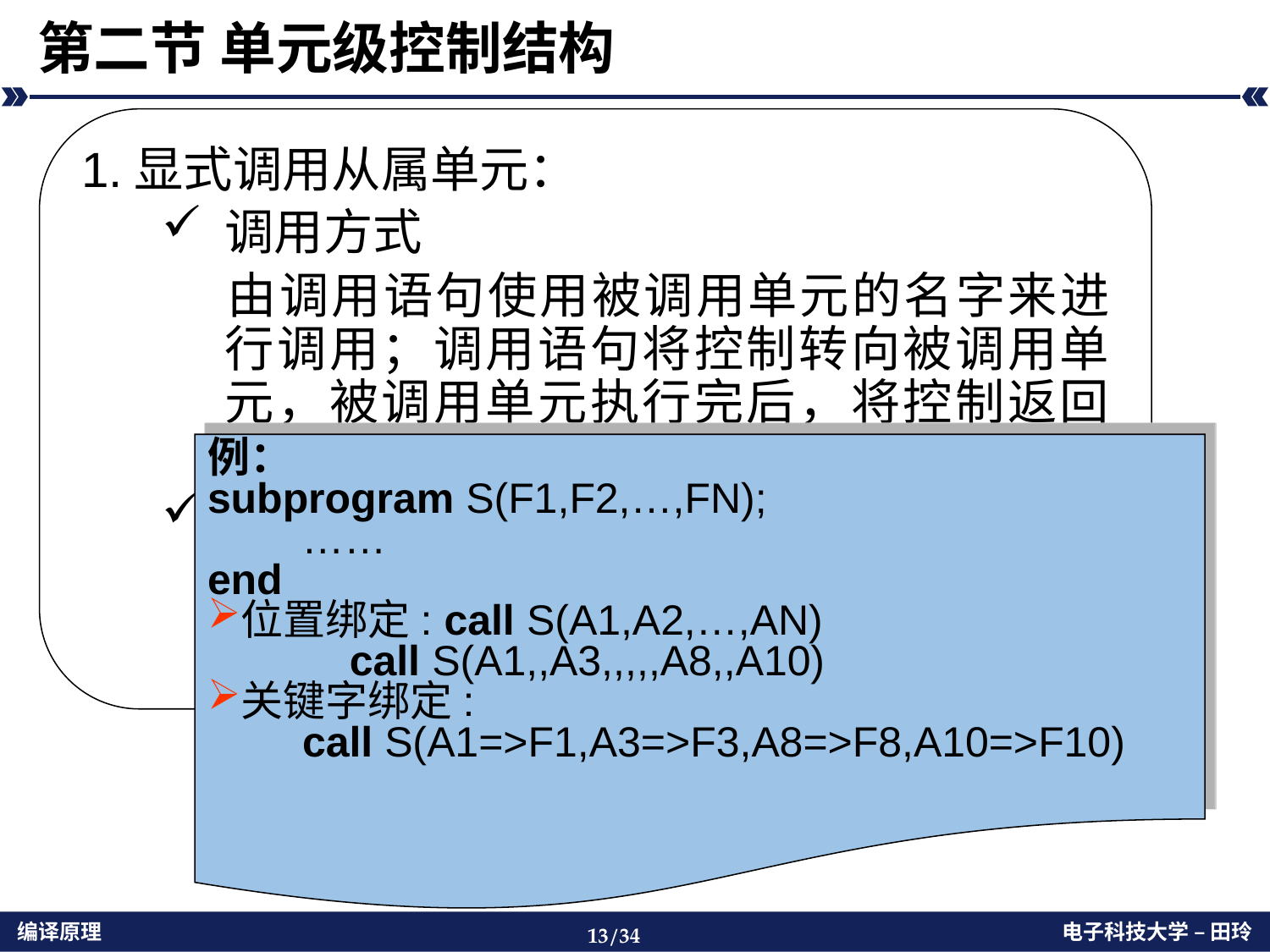

# 第二节 单元级控制结构
1.显式调用从属单元：
调用方式
	由调用语句使用被调用单元的名字来进行调用；调用语句将控制转向被调用单元，被调用单元执行完后，将控制返回调用单元；
参数传递：参数的两种绑定方式
位置绑定
关键字绑定
例：
subprogram S(F1,F2,…,FN);
        ……
end
位置绑定: call S(A1,A2,…,AN)
            call S(A1,,A3,,,,,A8,,A10)
关键字绑定:
        call S(A1=>F1,A3=>F3,A8=>F8,A10=>F10)